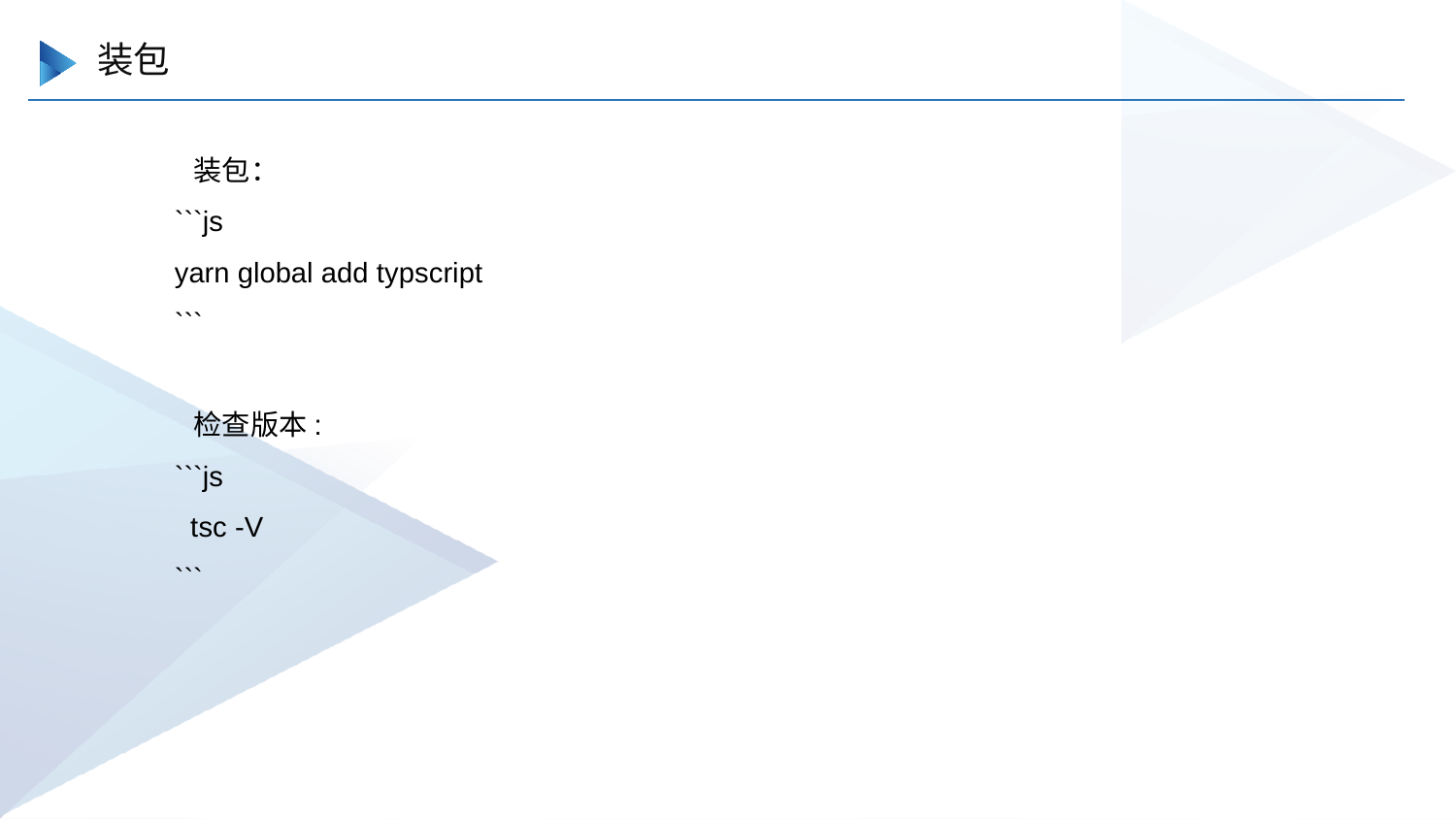

装包
  装包：
```js
yarn global add typscript
```

  检查版本:
```js
  tsc -V
```